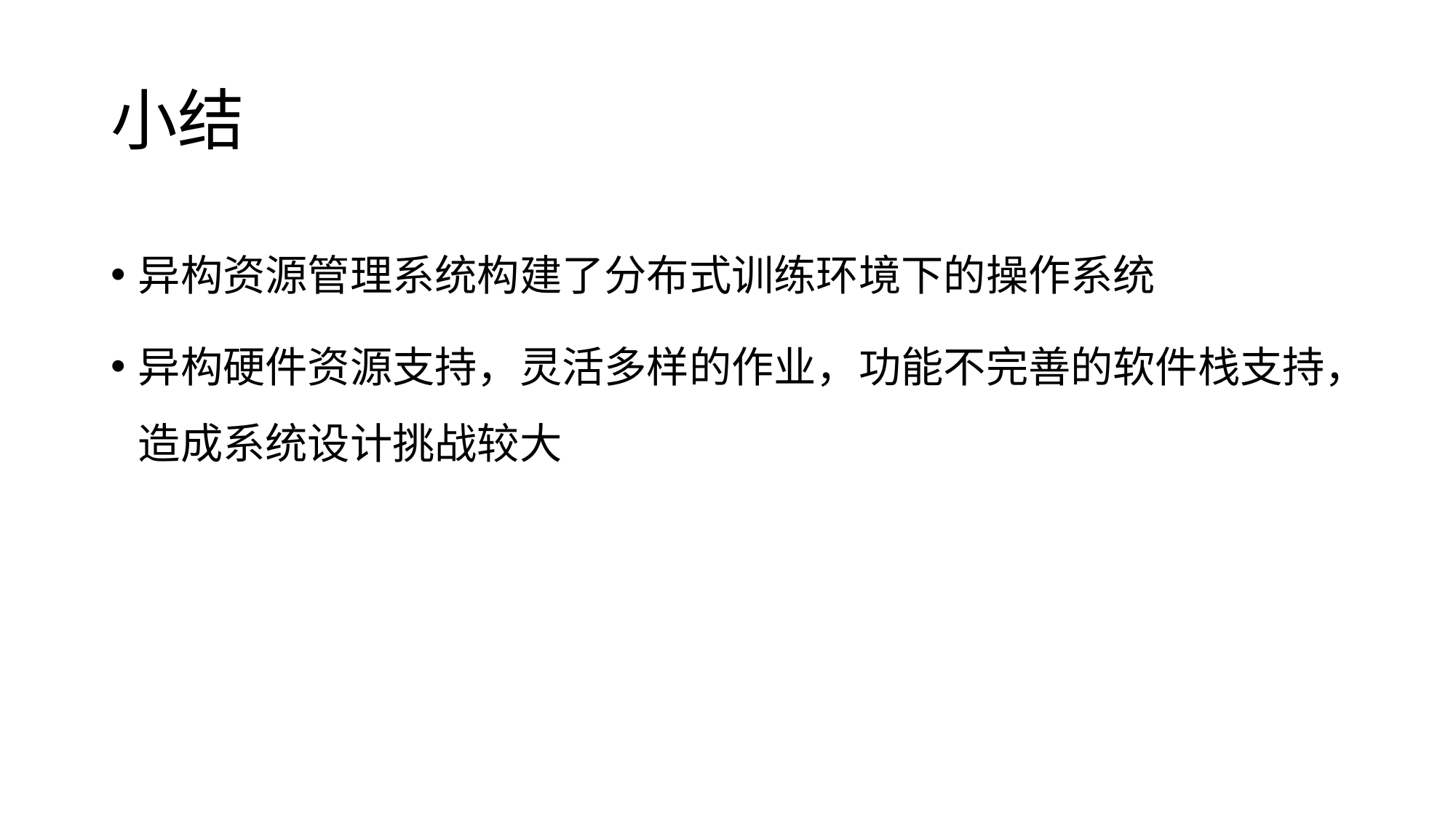

# 小结
异构资源管理系统构建了分布式训练环境下的操作系统
异构硬件资源支持，灵活多样的作业，功能不完善的软件栈支持，造成系统设计挑战较大